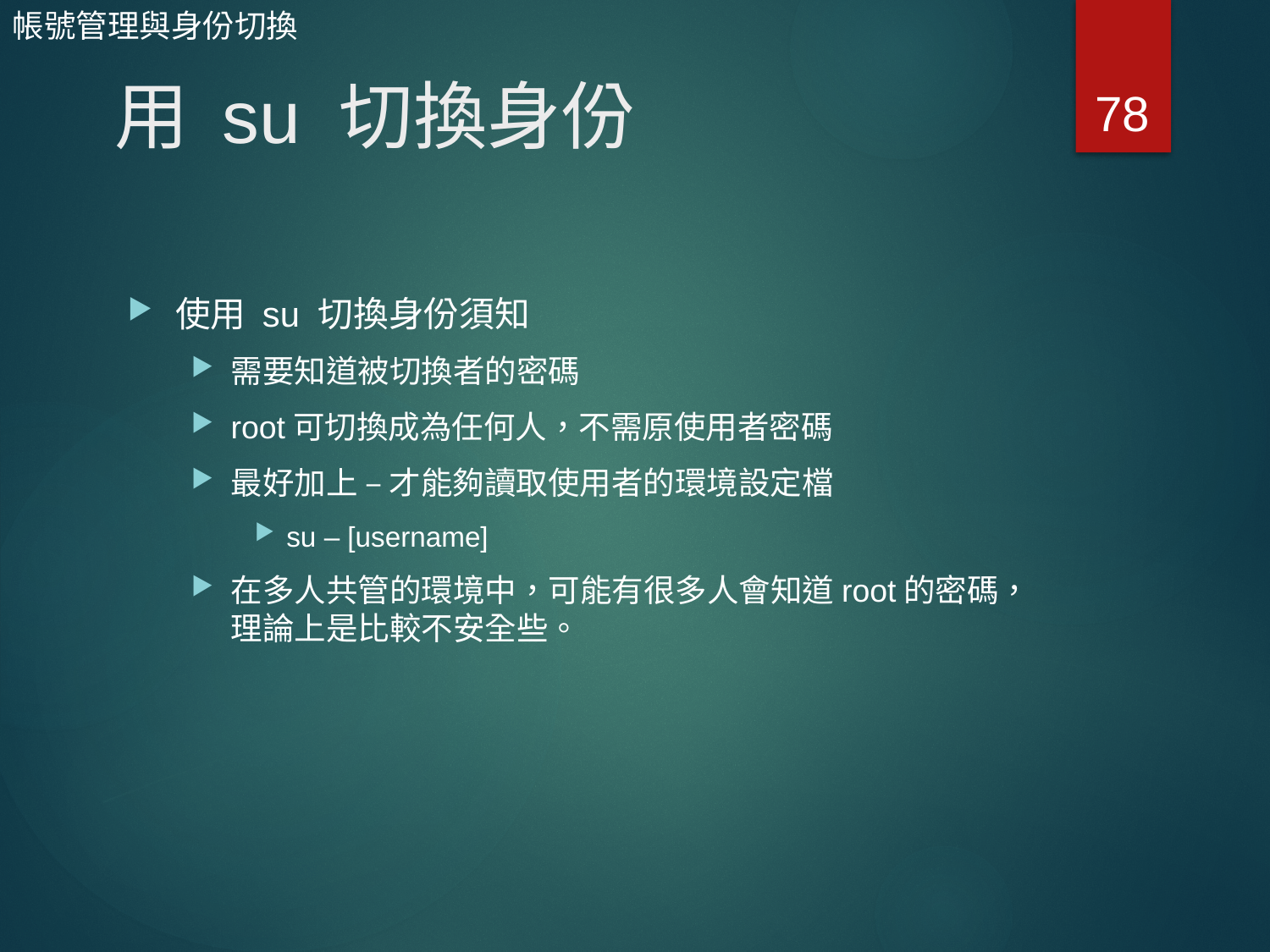

帳號管理與身份切換
78
# 用 su 切換身份
使用 su 切換身份須知
需要知道被切換者的密碼
root可切換成為任何人，不需原使用者密碼
最好加上 – 才能夠讀取使用者的環境設定檔
su – [username]
在多人共管的環境中，可能有很多人會知道root的密碼，理論上是比較不安全些。